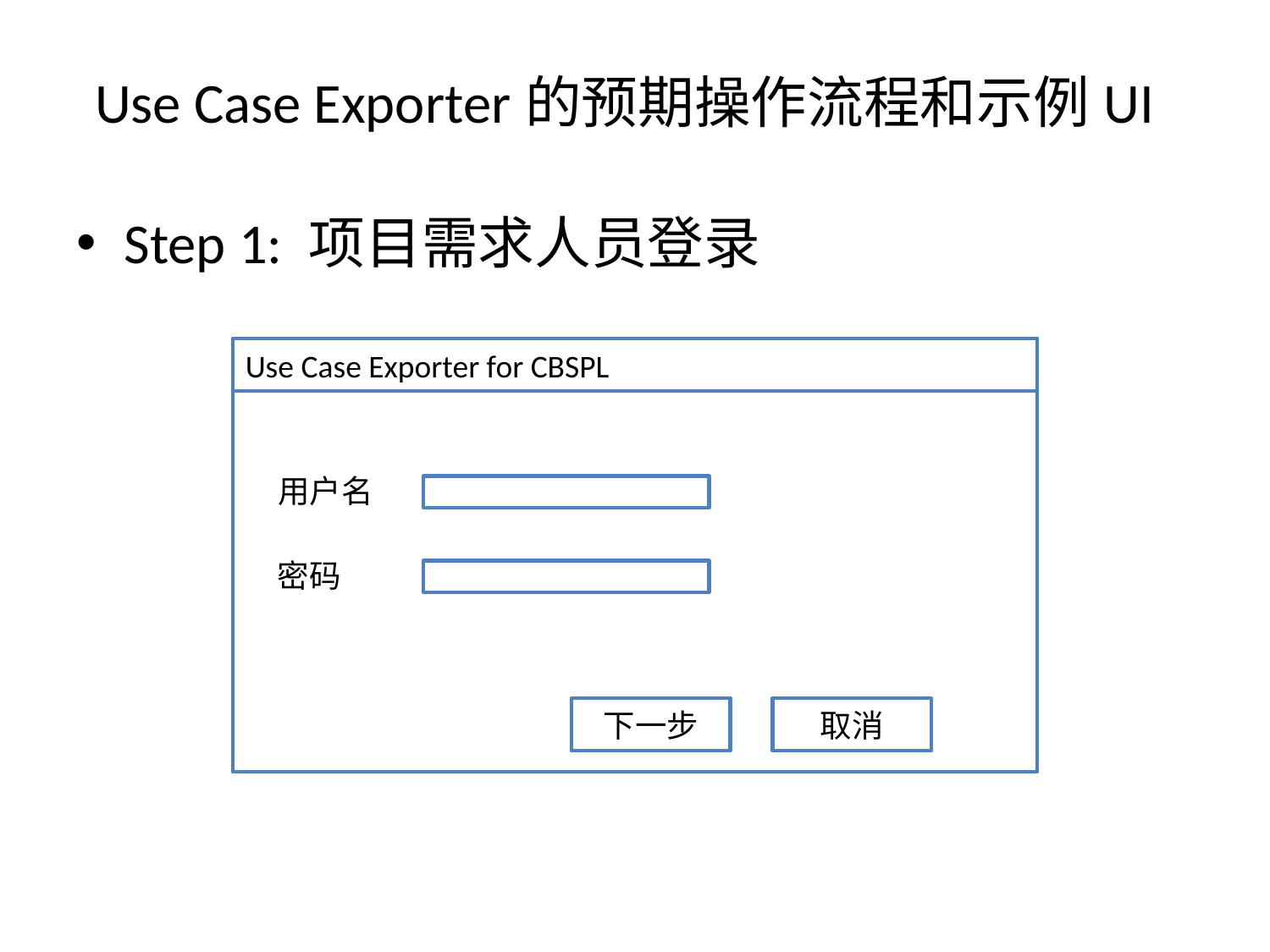

# Use Case Exporter的预期操作流程和示例UI
Step 1: 项目需求人员登录

Use Case Exporter for CBSPL
用户名

密码

下一步
取消